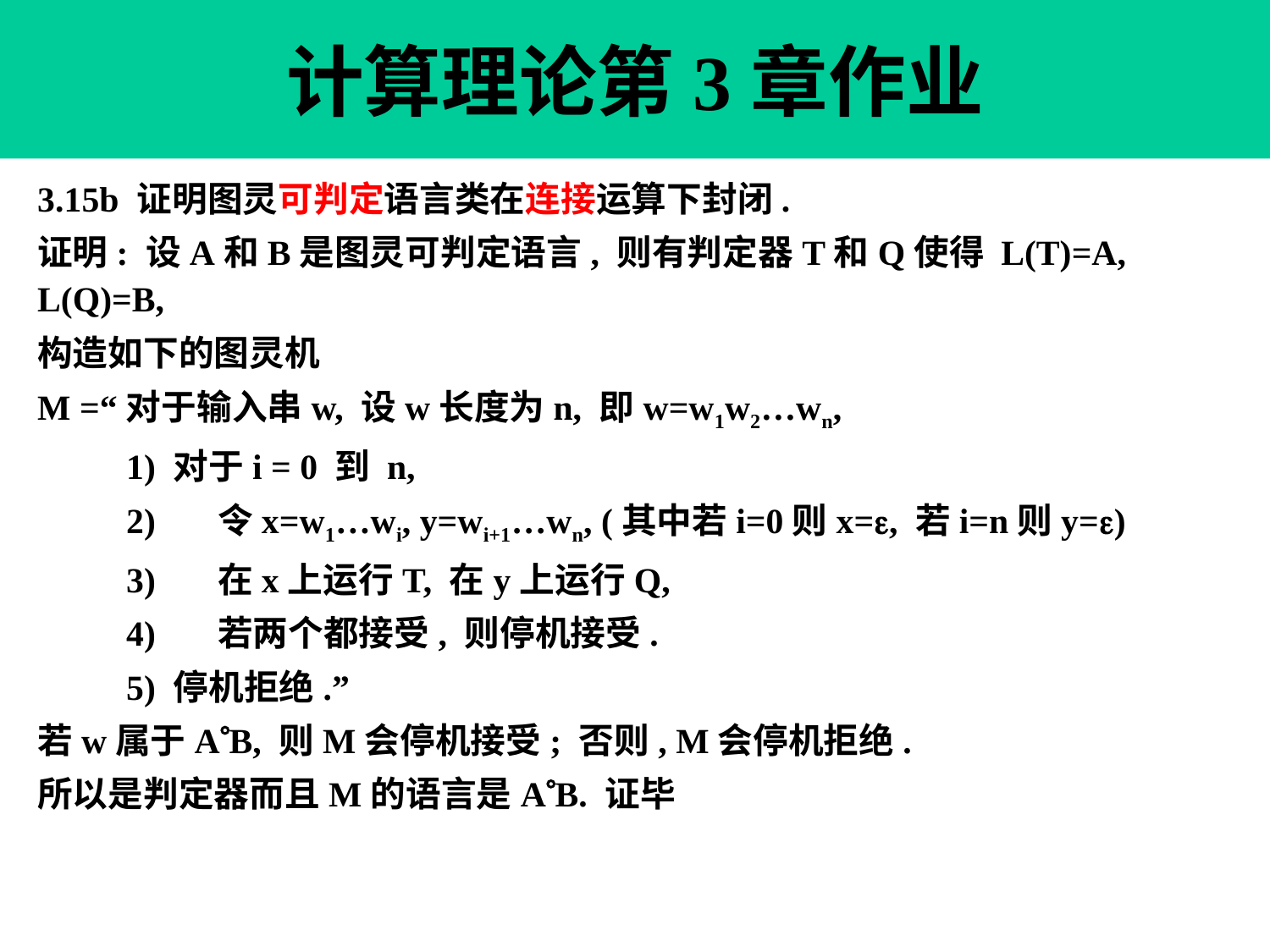

计算理论第3章作业

3.15b 证明图灵可判定语言类在连接运算下封闭.
证明: 设A和B是图灵可判定语言, 则有判定器T和Q使得 L(T)=A, L(Q)=B,
构造如下的图灵机
M =“对于输入串w, 设w长度为n, 即w=w1w2…wn,
          1) 对于i = 0 到 n,
          2)      令x=w1…wi, y=wi+1…wn, (其中若i=0则x=ε, 若i=n则y=ε)
          3)      在x上运行T, 在y上运行Q,
          4)      若两个都接受, 则停机接受.
          5) 停机拒绝.”
若w属于A°B, 则M会停机接受; 否则, M会停机拒绝.
所以是判定器而且M的语言是A°B. 证毕